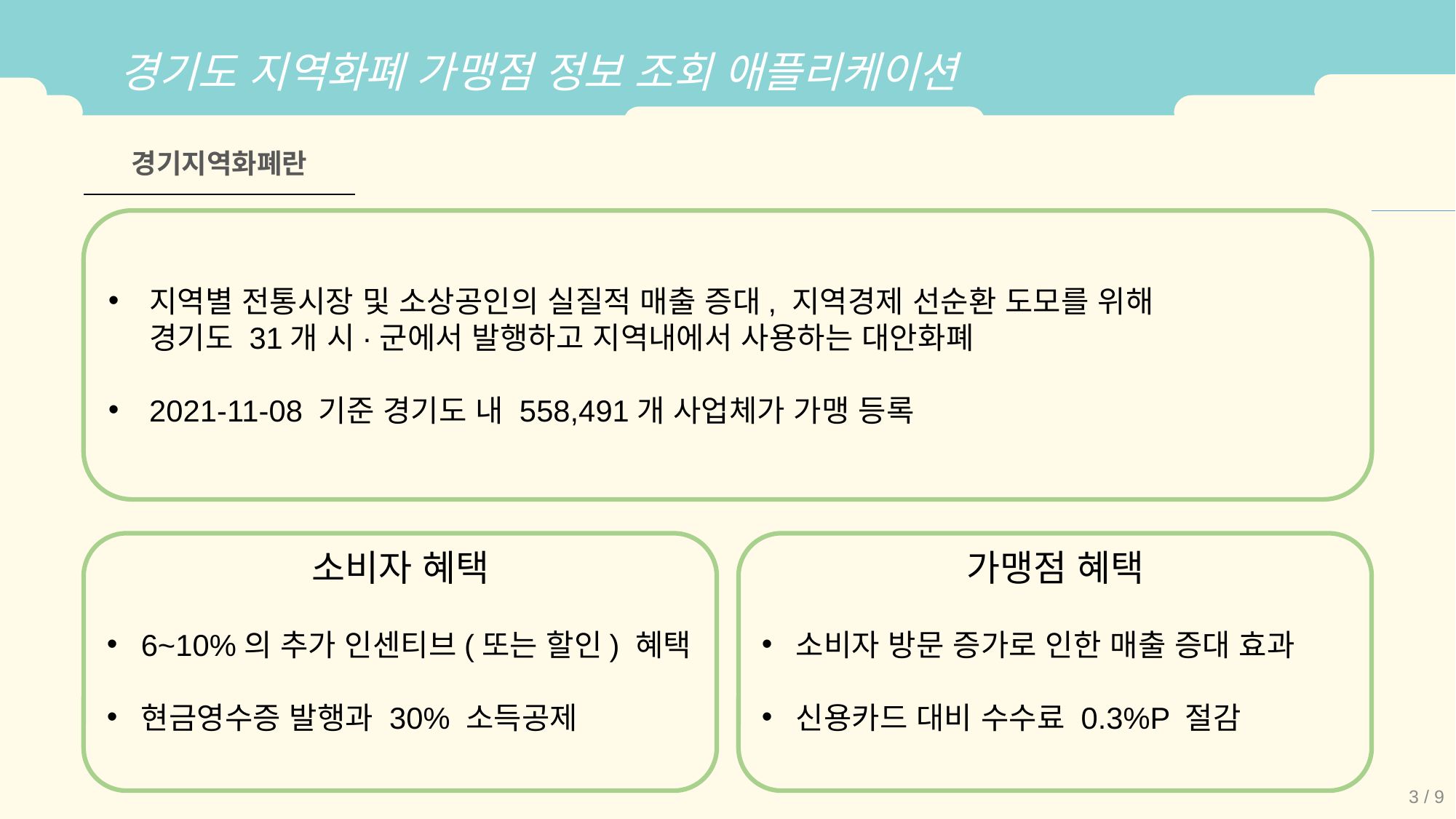

경기도 지역화폐 가맹점 정보 조회 애플리케이션
경기지역화폐란
지역별 전통시장 및 소상공인의 실질적 매출 증대, 지역경제 선순환 도모를 위해               경기도 31개 시·군에서 발행하고 지역내에서 사용하는 대안화폐

2021-11-08 기준 경기도 내 558,491개 사업체가 가맹 등록

6~10%의 추가 인센티브(또는 할인) 혜택

현금영수증 발행과 30% 소득공제
가맹점 혜택

소비자 방문 증가로 인한 매출 증대 효과

신용카드 대비 수수료 0.3%P 절감

소비자 혜택
3 / 9